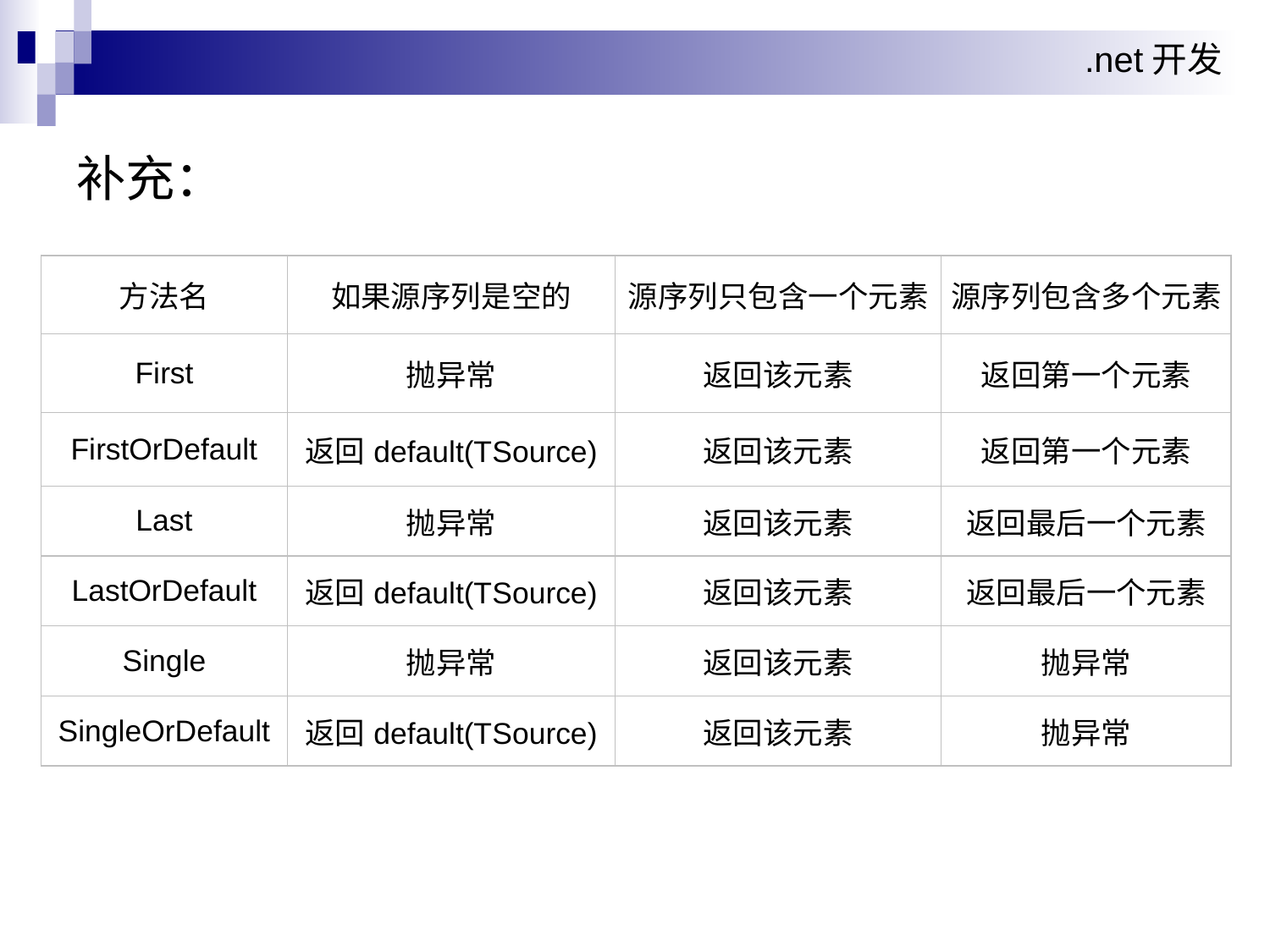

补充：
| 方法名 | 如果源序列是空的 | 源序列只包含一个元素 | 源序列包含多个元素 |
| --- | --- | --- | --- |
| First | 抛异常 | 返回该元素 | 返回第一个元素 |
| FirstOrDefault | 返回default(TSource) | 返回该元素 | 返回第一个元素 |
| Last | 抛异常 | 返回该元素 | 返回最后一个元素 |
| LastOrDefault | 返回default(TSource) | 返回该元素 | 返回最后一个元素 |
| Single | 抛异常 | 返回该元素 | 抛异常 |
| SingleOrDefault | 返回default(TSource) | 返回该元素 | 抛异常 |